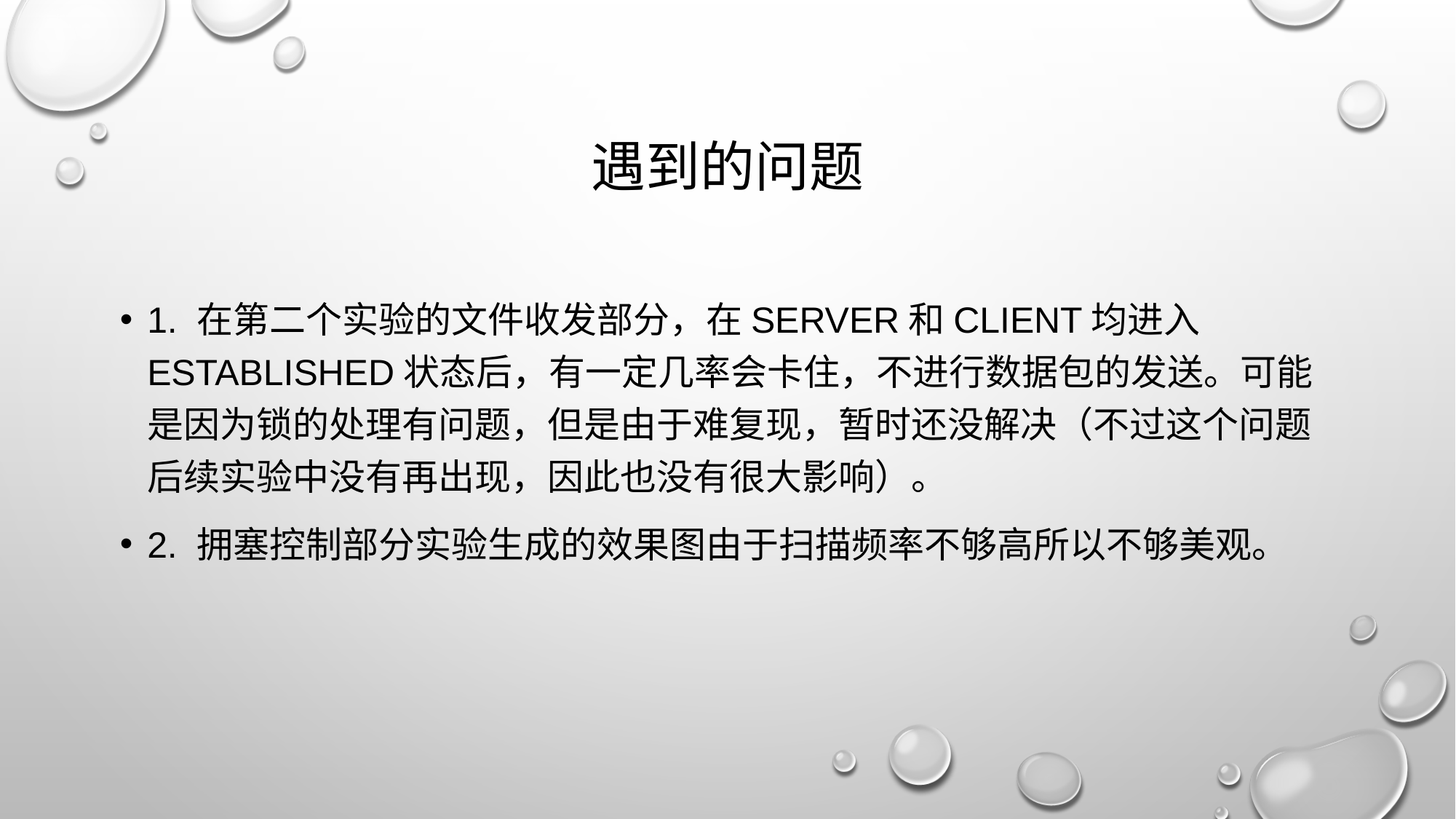

# 遇到的问题
1. 在第二个实验的文件收发部分，在server和client均进入ESTABLISHED状态后，有一定几率会卡住，不进行数据包的发送。可能是因为锁的处理有问题，但是由于难复现，暂时还没解决（不过这个问题后续实验中没有再出现，因此也没有很大影响）。
2. 拥塞控制部分实验生成的效果图由于扫描频率不够高所以不够美观。